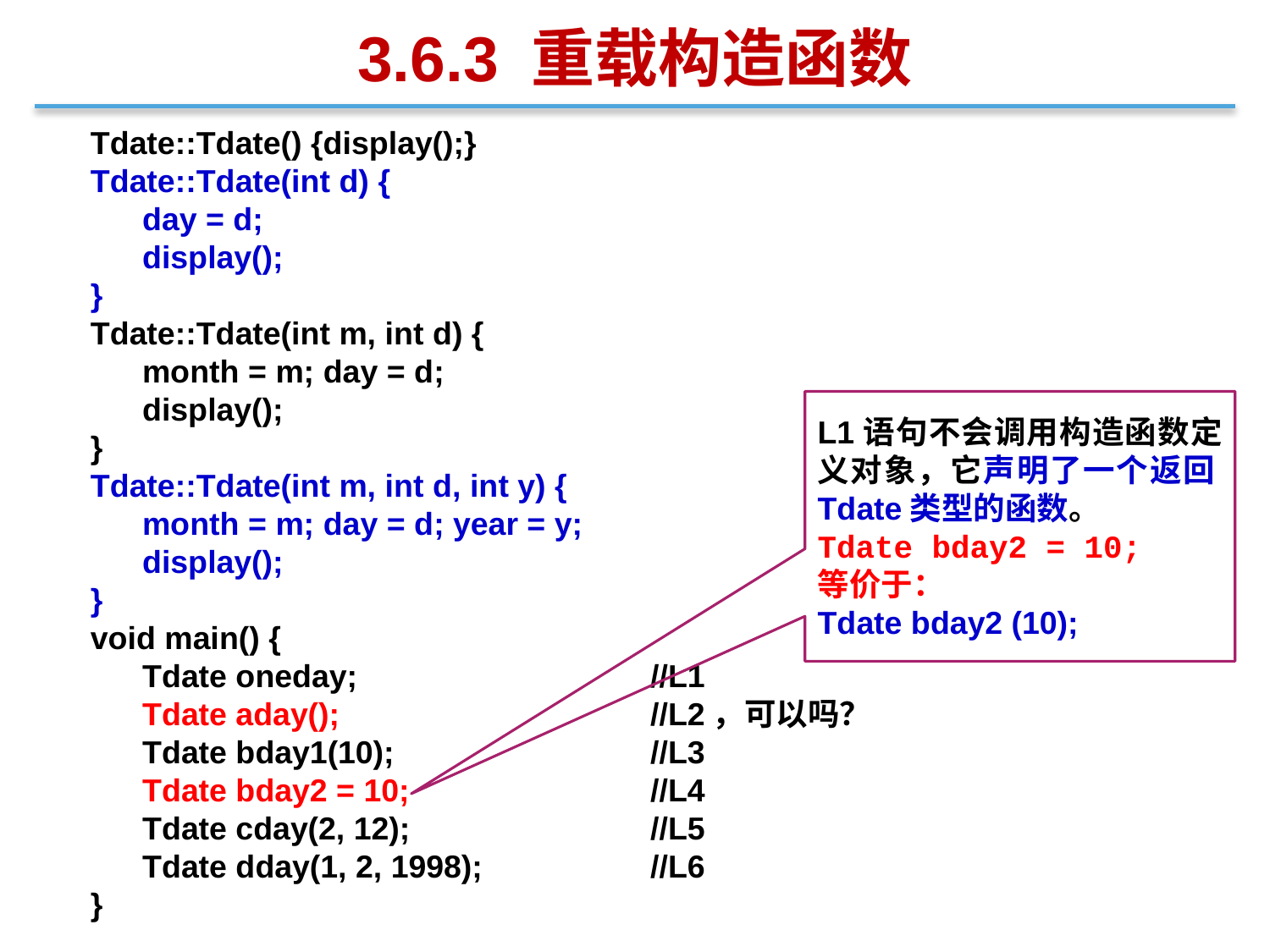

3.6.3 重载构造函数
Tdate::Tdate() {display();}
Tdate::Tdate(int d) {
	day = d;
	display();
}
Tdate::Tdate(int m, int d) {
	month = m; day = d;
	display();
}
Tdate::Tdate(int m, int d, int y) {
	month = m; day = d; year = y;
	display();
}
void main() {
	Tdate oneday;			//L1
	Tdate aday();			//L2，可以吗？
	Tdate bday1(10);			//L3
	Tdate bday2 = 10;		//L4
	Tdate cday(2, 12);		//L5
	Tdate dday(1, 2, 1998);		//L6
}
L1语句不会调用构造函数定义对象，它声明了一个返回Tdate类型的函数。
Tdate bday2 = 10;
等价于：
Tdate bday2 (10);